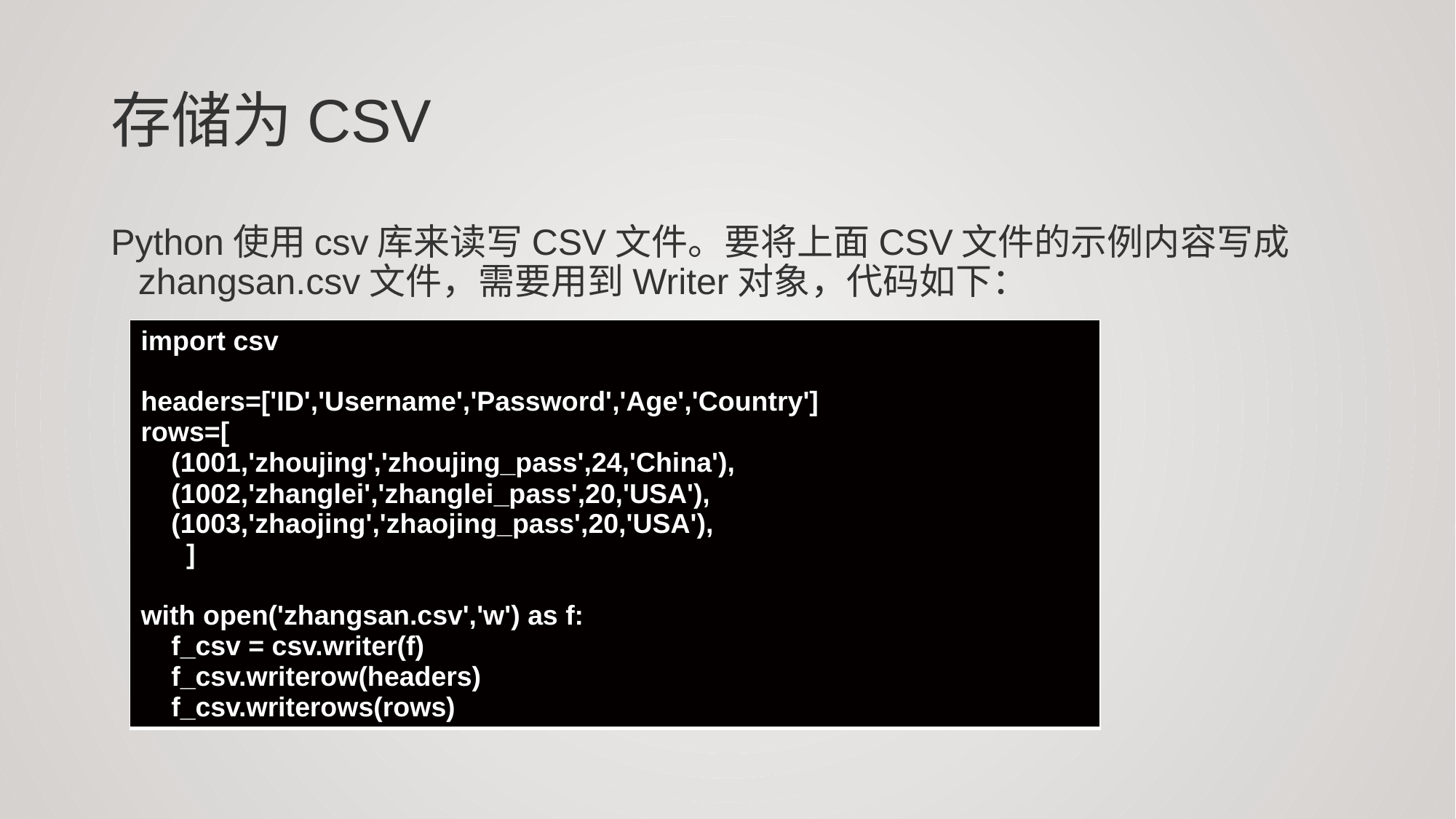

# 存储为CSV
Python使用csv库来读写CSV文件。要将上面CSV文件的示例内容写成zhangsan.csv文件，需要用到Writer对象，代码如下：
| import csv headers=['ID','Username','Password','Age','Country'] rows=[ (1001,'zhoujing','zhoujing\_pass',24,'China'), (1002,'zhanglei','zhanglei\_pass',20,'USA'), (1003,'zhaojing','zhaojing\_pass',20,'USA'), ] with open('zhangsan.csv','w') as f: f\_csv = csv.writer(f) f\_csv.writerow(headers) f\_csv.writerows(rows) |
| --- |